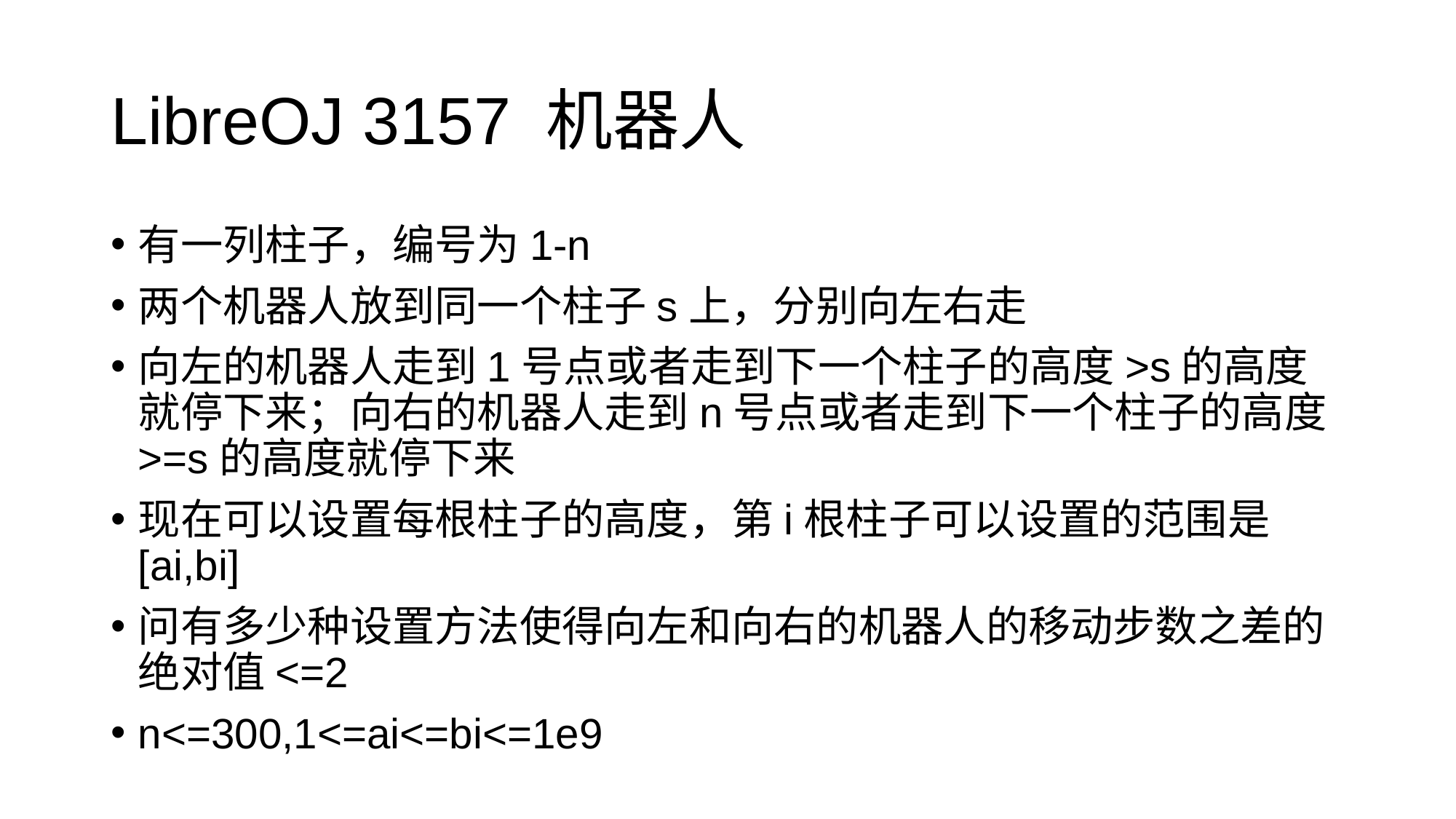

# LibreOJ 3157 机器人
有一列柱子，编号为1-n
两个机器人放到同一个柱子s上，分别向左右走
向左的机器人走到1号点或者走到下一个柱子的高度>s的高度就停下来；向右的机器人走到n号点或者走到下一个柱子的高度>=s的高度就停下来
现在可以设置每根柱子的高度，第i根柱子可以设置的范围是[ai,bi]
问有多少种设置方法使得向左和向右的机器人的移动步数之差的绝对值<=2
n<=300,1<=ai<=bi<=1e9